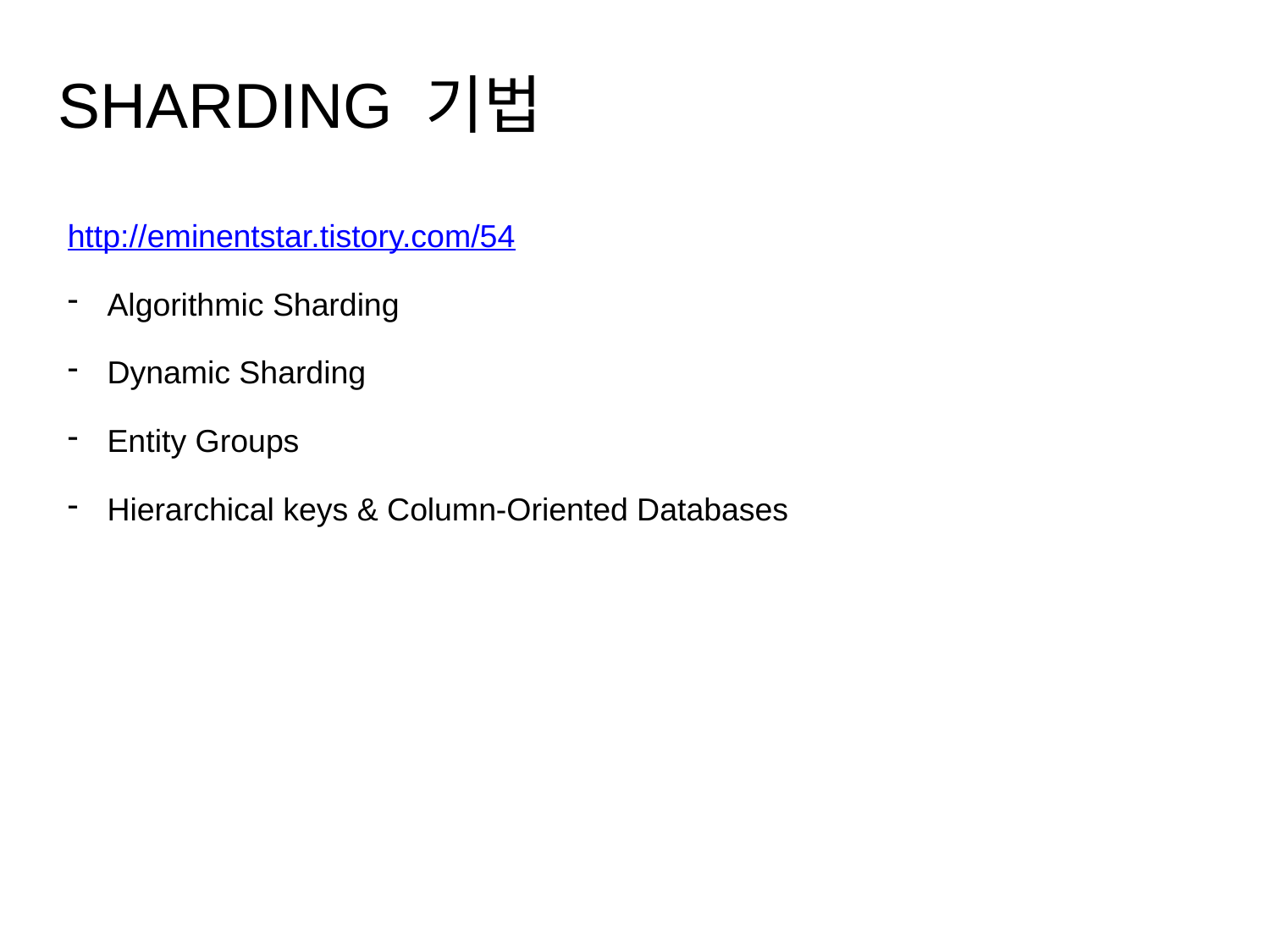

SHARDING 기법
http://eminentstar.tistory.com/54

Algorithmic Sharding

Dynamic Sharding

Entity Groups

Hierarchical keys & Column-Oriented Databases